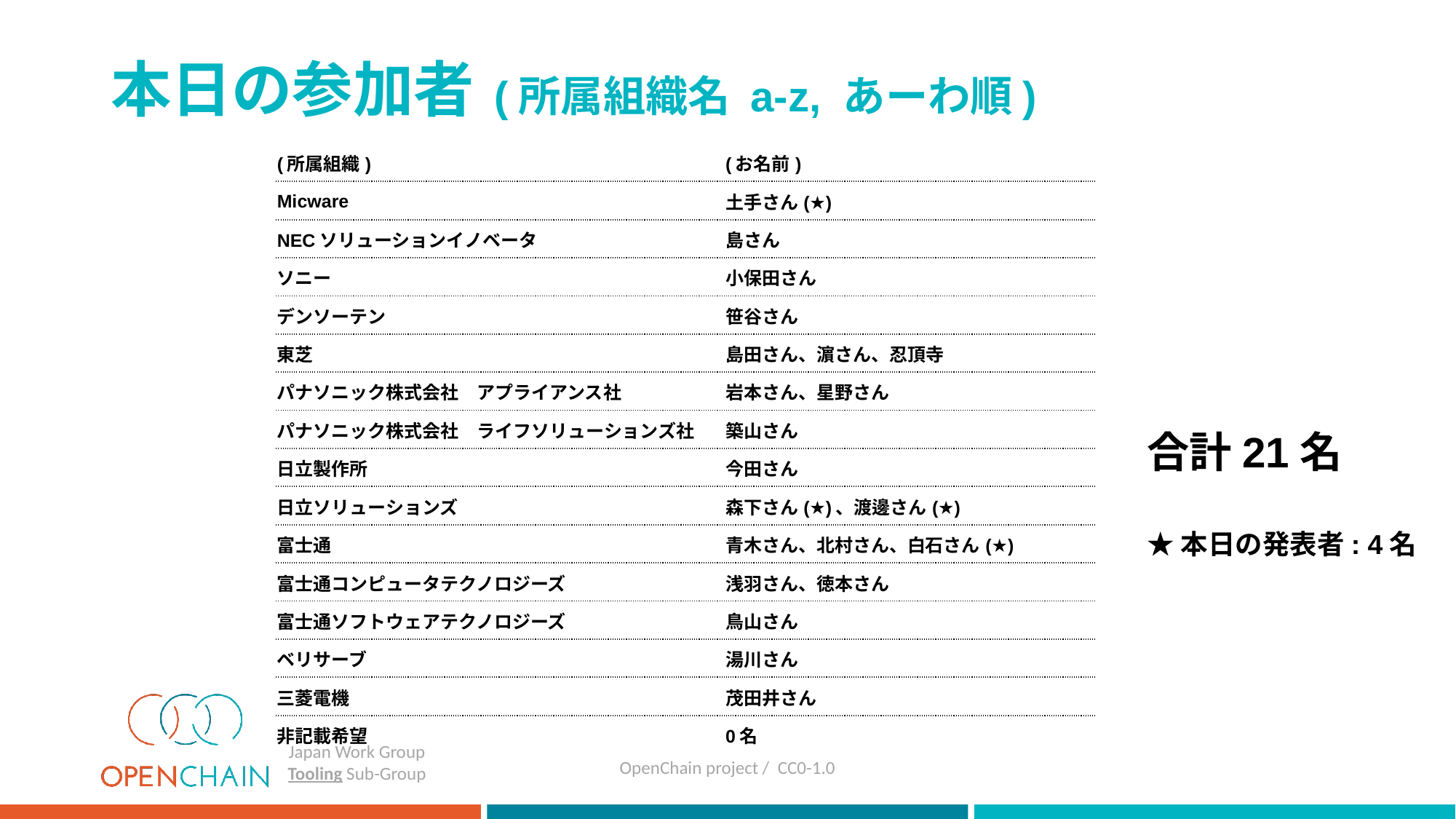

# 本日の参加者 (所属組織名 a-z, あーわ順)
| (所属組織) | (お名前) |
| --- | --- |
| Micware | 土手さん(★) |
| NECソリューションイノベータ | 島さん |
| ソニー | 小保田さん |
| デンソーテン | 笹谷さん |
| 東芝 | 島田さん、濵さん、忍頂寺 |
| パナソニック株式会社　アプライアンス社 | 岩本さん、星野さん |
| パナソニック株式会社　ライフソリューションズ社 | 築山さん |
| 日立製作所 | 今田さん |
| 日立ソリューションズ | 森下さん(★)、渡邊さん(★) |
| 富士通 | 青木さん、北村さん、白石さん(★) |
| 富士通コンピュータテクノロジーズ | 浅羽さん、徳本さん |
| 富士通ソフトウェアテクノロジーズ | 鳥山さん |
| ベリサーブ | 湯川さん |
| 三菱電機 | 茂田井さん |
| 非記載希望 | 0名 |
合計21名

★本日の発表者: 4名

OpenChain project /  CC0-1.0